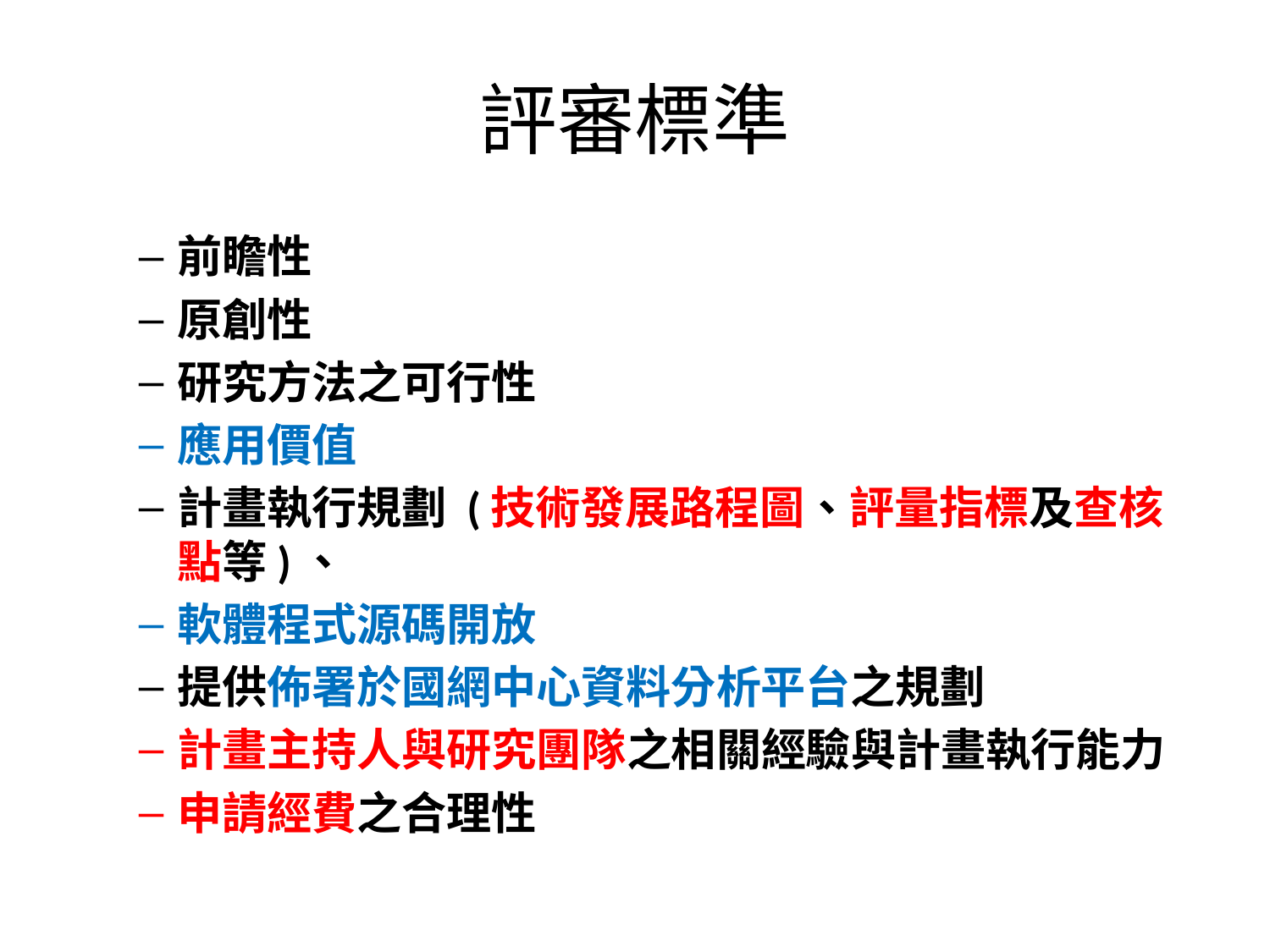

# 評審標準
前瞻性
原創性
研究方法之可行性
應用價值
計畫執行規劃 (技術發展路程圖、評量指標及查核點等)、
軟體程式源碼開放
提供佈署於國網中心資料分析平台之規劃
計畫主持人與研究團隊之相關經驗與計畫執行能力
申請經費之合理性